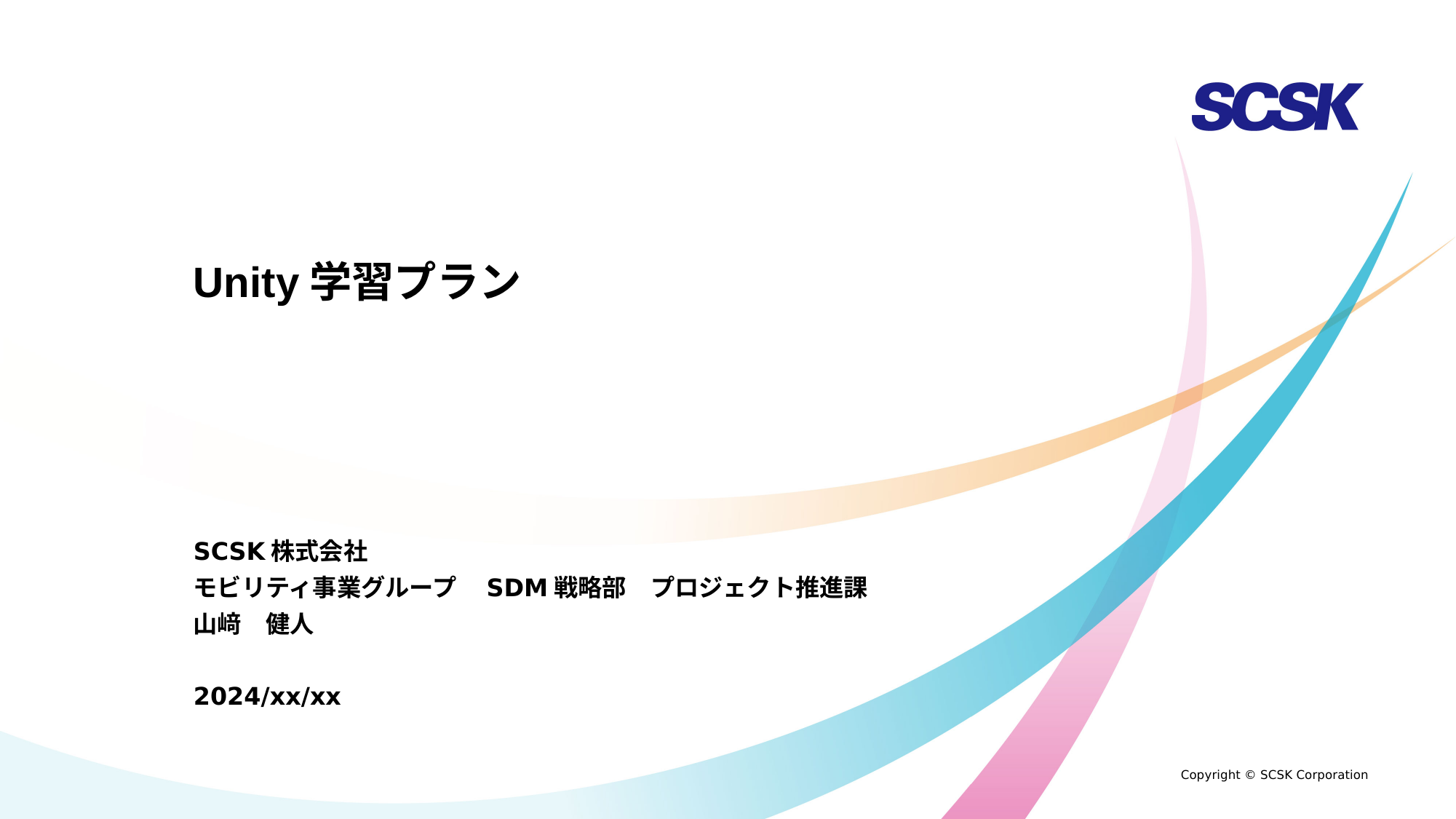

# Unity学習プラン
SCSK株式会社
モビリティ事業グループ　SDM戦略部　プロジェクト推進課
山﨑　健人

2024/xx/xx